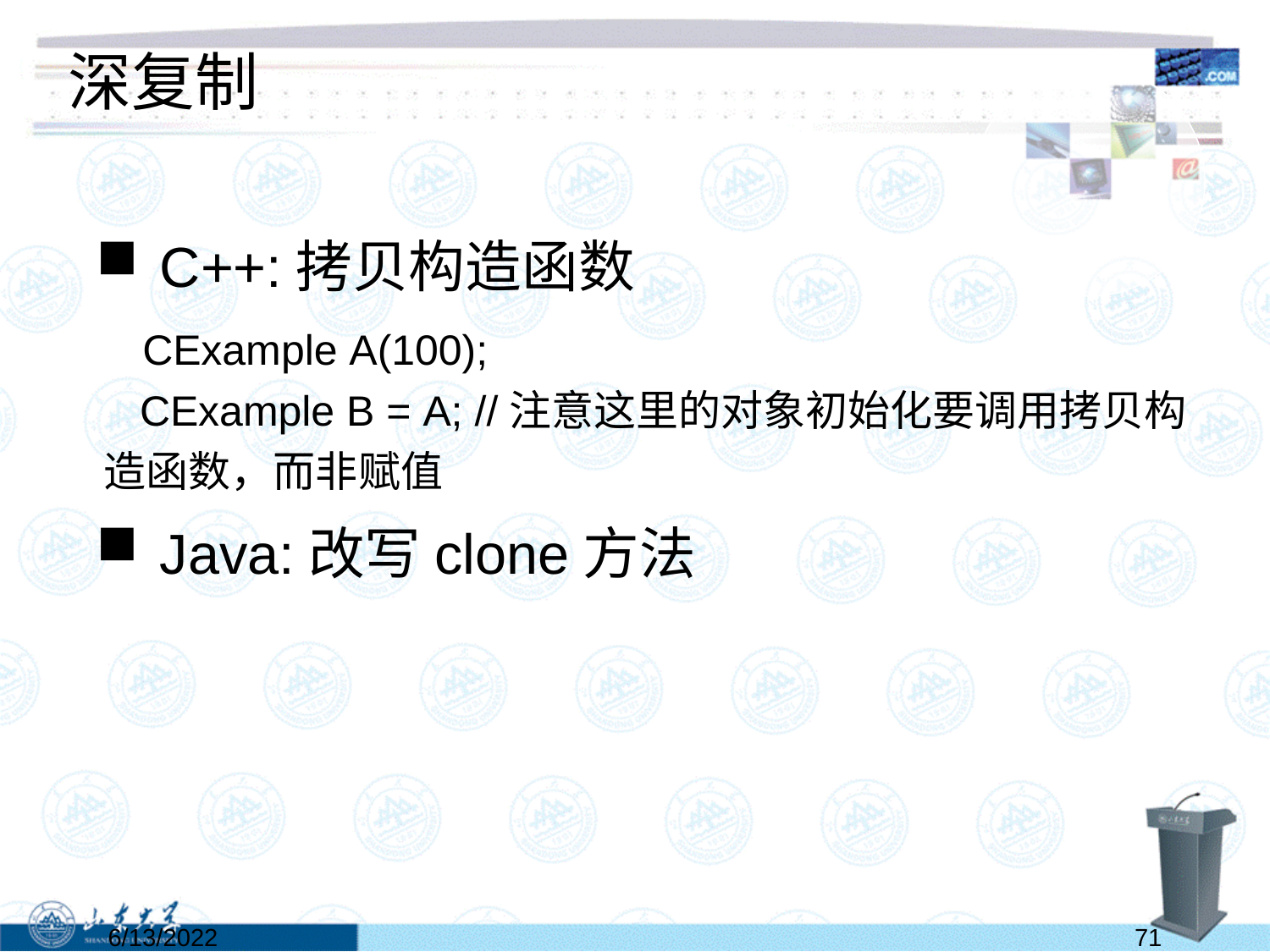

# 深复制
C++:拷贝构造函数

Java:改写clone方法
    CExample A(100);
   CExample B = A; //注意这里的对象初始化要调用拷贝构  造函数，而非赋值

6/13/2022
71